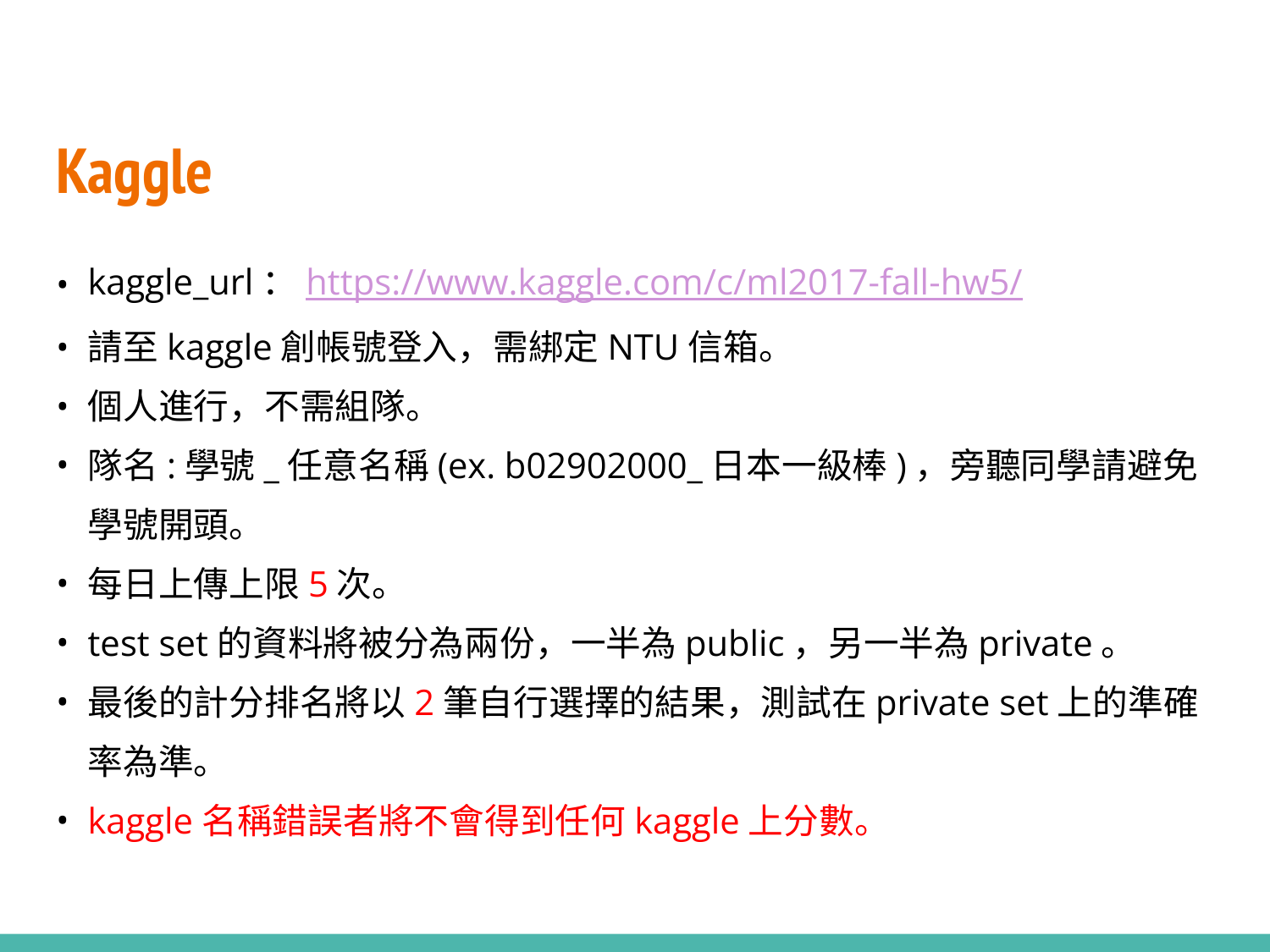

# Kaggle
kaggle_url：https://www.kaggle.com/c/ml2017-fall-hw5/
請至kaggle創帳號登入，需綁定NTU信箱。
個人進行，不需組隊。
隊名:學號_任意名稱(ex. b02902000_日本一級棒)，旁聽同學請避免學號開頭。
每日上傳上限5次。
test set的資料將被分為兩份，一半為public，另一半為private。
最後的計分排名將以2筆自行選擇的結果，測試在private set上的準確率為準。
kaggle名稱錯誤者將不會得到任何kaggle上分數。